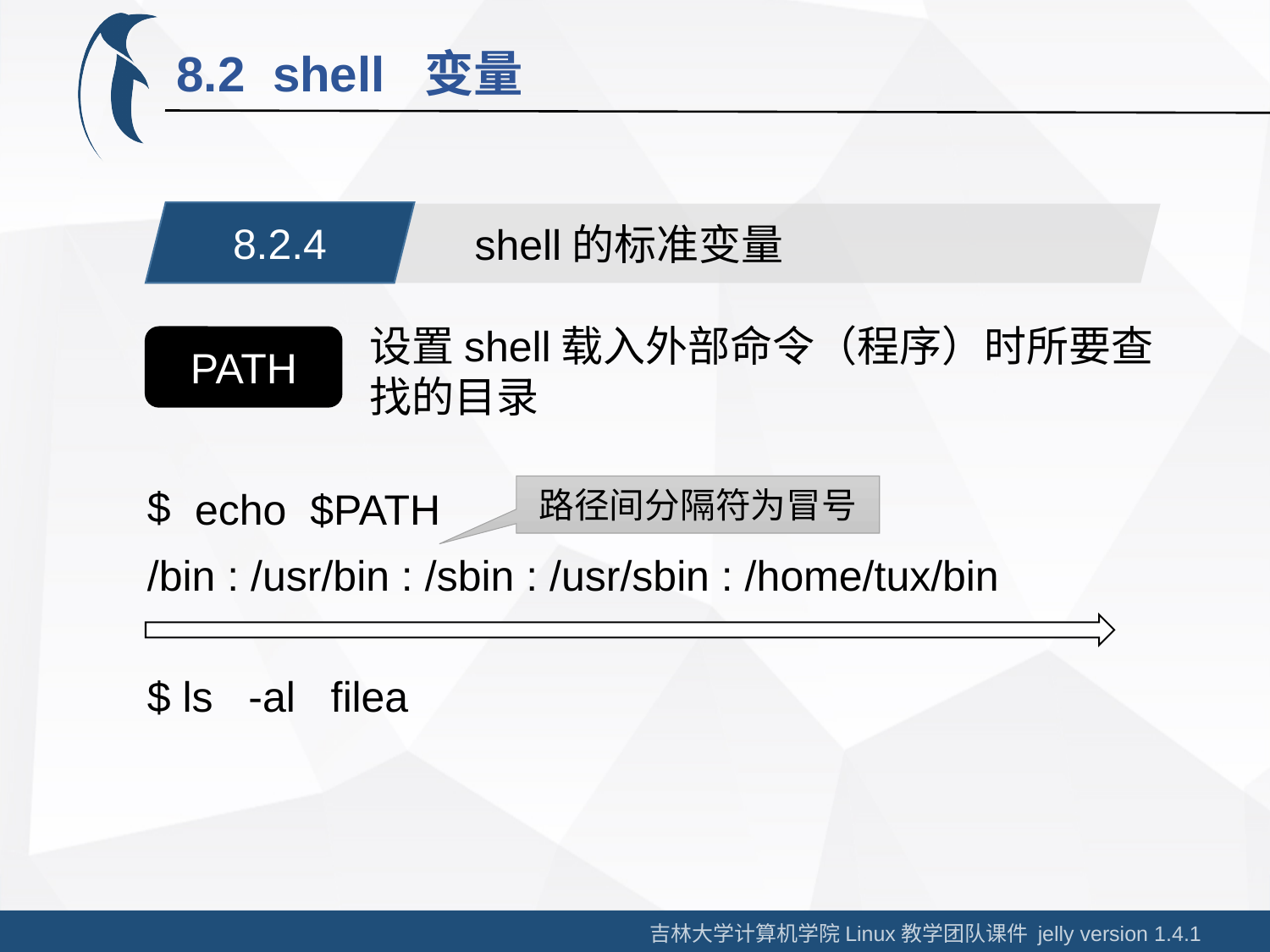

8.2  shell  变量
8.2.4
shell的标准变量
设置shell载入外部命令（程序）时所要查找的目录
PATH
echo  $PATH
/bin : /usr/bin : /sbin : /usr/sbin : /home/tux/bin
路径间分隔符为冒号

$ ls   -al   filea